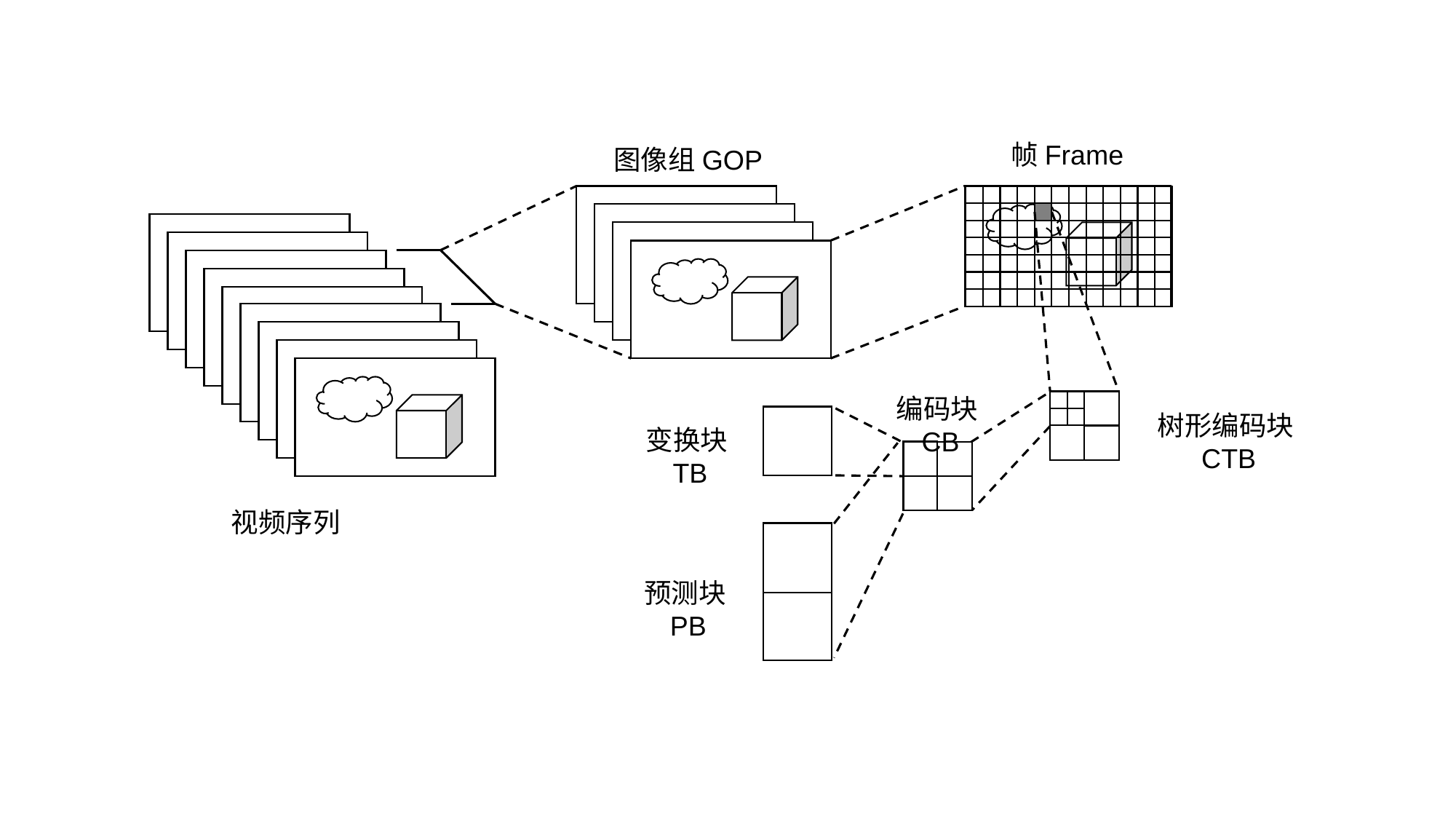

帧Frame
图像组GOP

编码块CB

树形编码块CTB

变换块TB

视频序列

预测块PB